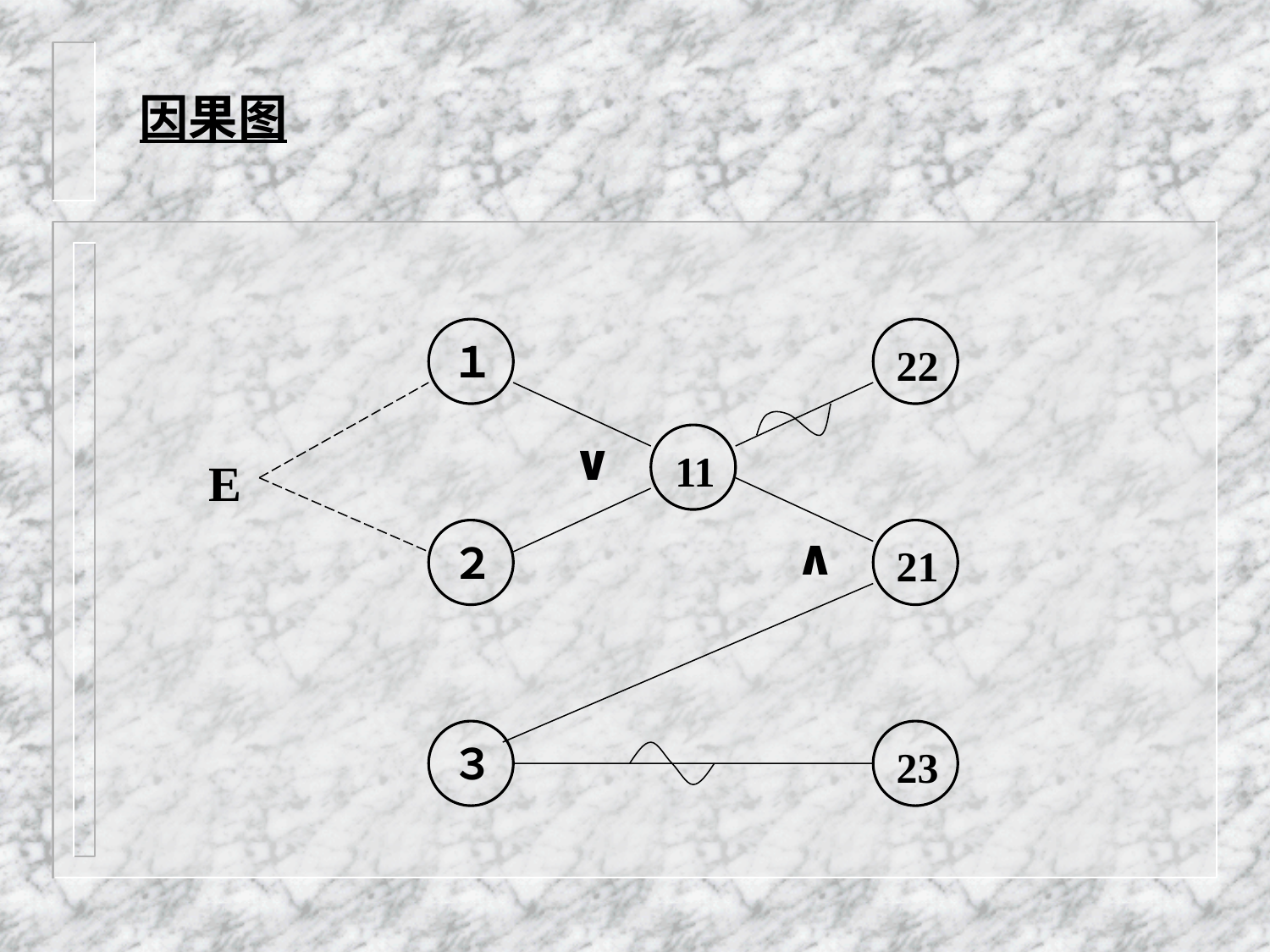

因果图

１

22

∨

11
E

∧

２

21

３

23